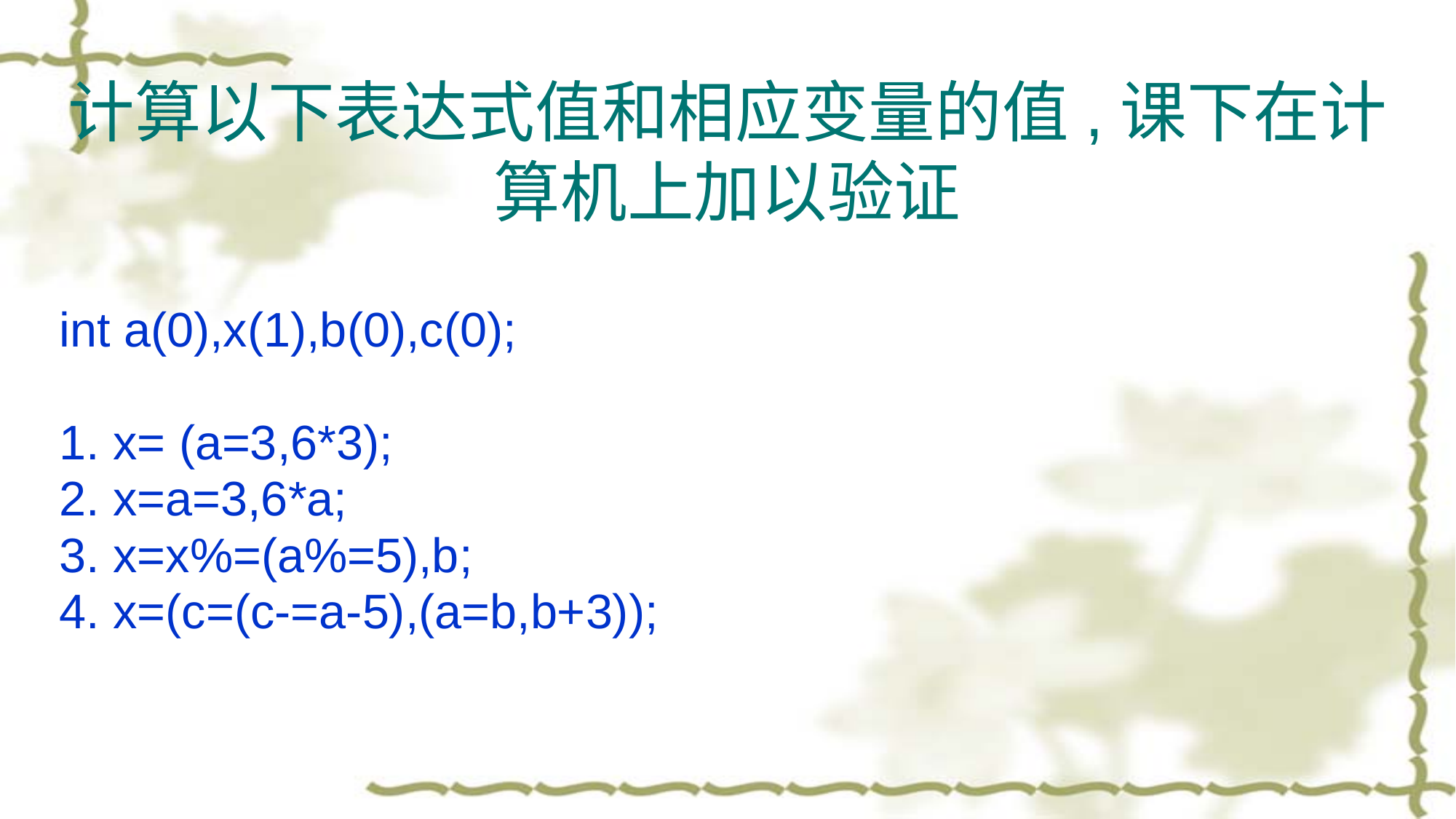

# 计算以下表达式值和相应变量的值,课下在计算机上加以验证

int a(0),x(1),b(0),c(0);

1. x= (a=3,6*3);
2. x=a=3,6*a;
3. x=x%=(a%=5),b;
4. x=(c=(c-=a-5),(a=b,b+3));